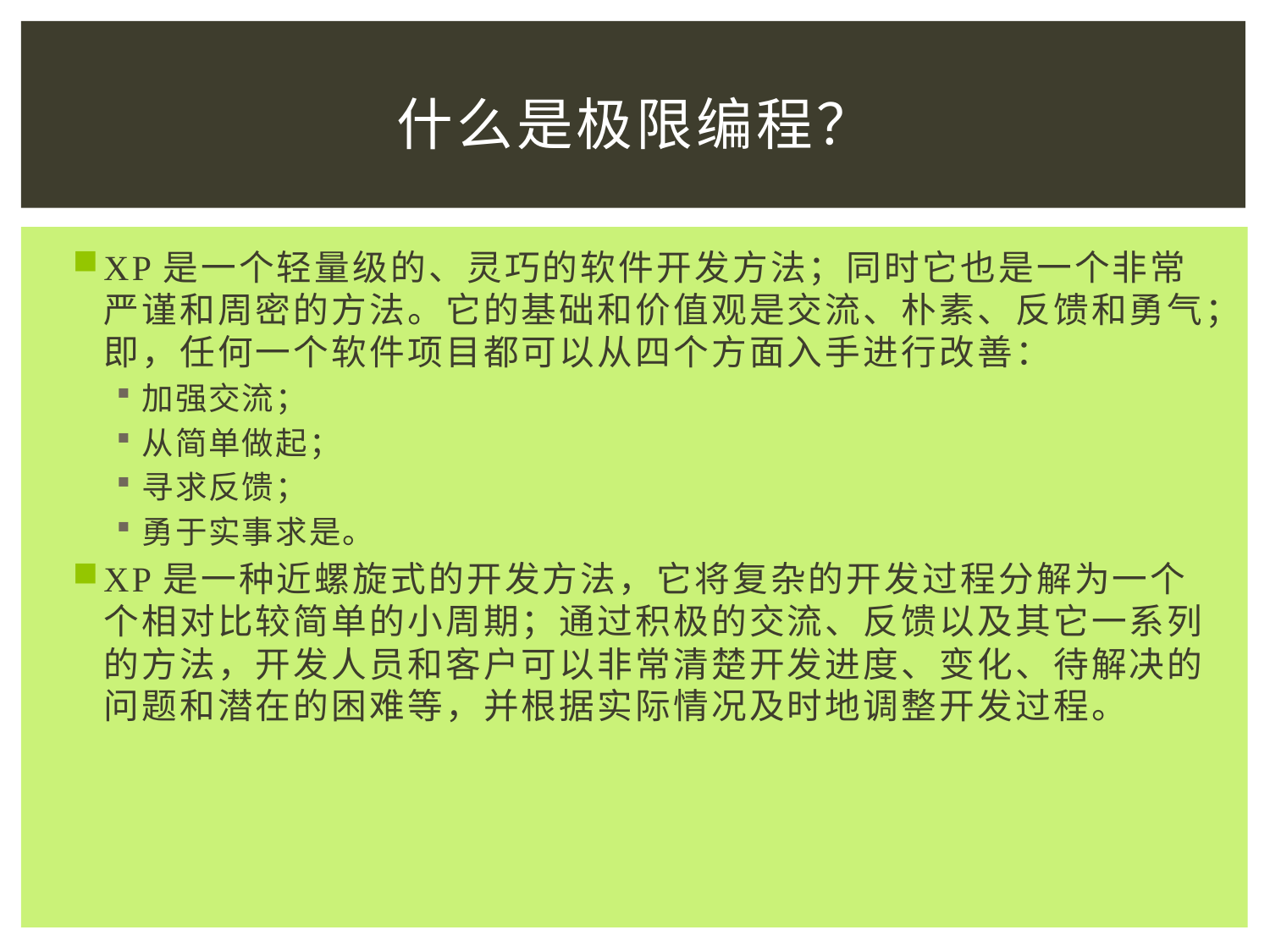

# 什么是极限编程？
XP是一个轻量级的、灵巧的软件开发方法；同时它也是一个非常严谨和周密的方法。它的基础和价值观是交流、朴素、反馈和勇气；即，任何一个软件项目都可以从四个方面入手进行改善：
加强交流；
从简单做起；
寻求反馈；
勇于实事求是。
XP是一种近螺旋式的开发方法，它将复杂的开发过程分解为一个个相对比较简单的小周期；通过积极的交流、反馈以及其它一系列的方法，开发人员和客户可以非常清楚开发进度、变化、待解决的问题和潜在的困难等，并根据实际情况及时地调整开发过程。